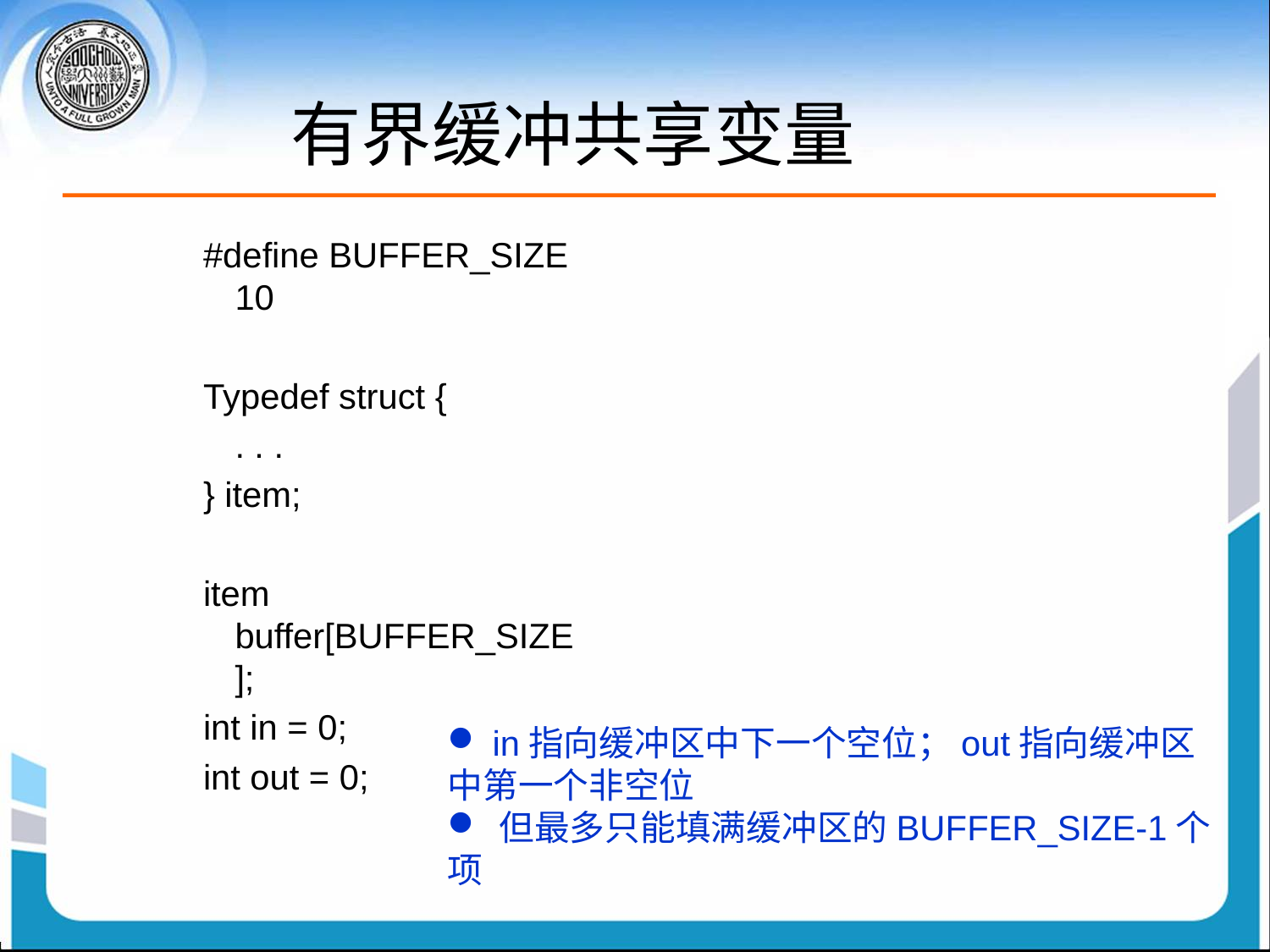

# 有界缓冲共享变量
#define BUFFER_SIZE 10

Typedef struct {
	. . .
} item;

item buffer[BUFFER_SIZE];
int in = 0;
int out = 0;
 in指向缓冲区中下一个空位；out指向缓冲区中第一个非空位
 但最多只能填满缓冲区的BUFFER_SIZE-1个项